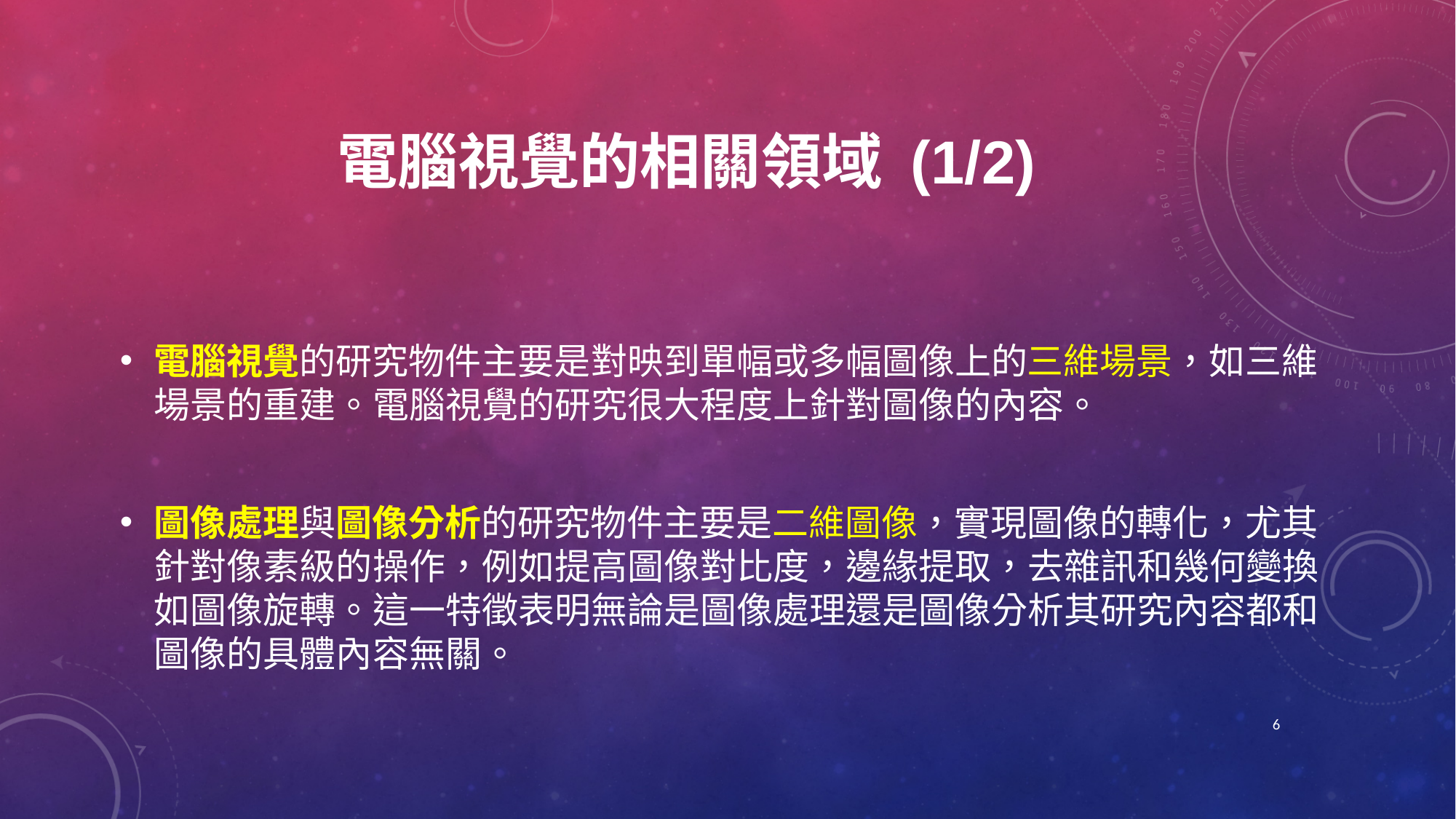

# 電腦視覺的相關領域 (1/2)
電腦視覺的研究物件主要是對映到單幅或多幅圖像上的三維場景，如三維場景的重建。電腦視覺的研究很大程度上針對圖像的內容。

圖像處理與圖像分析的研究物件主要是二維圖像，實現圖像的轉化，尤其針對像素級的操作，例如提高圖像對比度，邊緣提取，去雜訊和幾何變換如圖像旋轉。這一特徵表明無論是圖像處理還是圖像分析其研究內容都和圖像的具體內容無關。
6